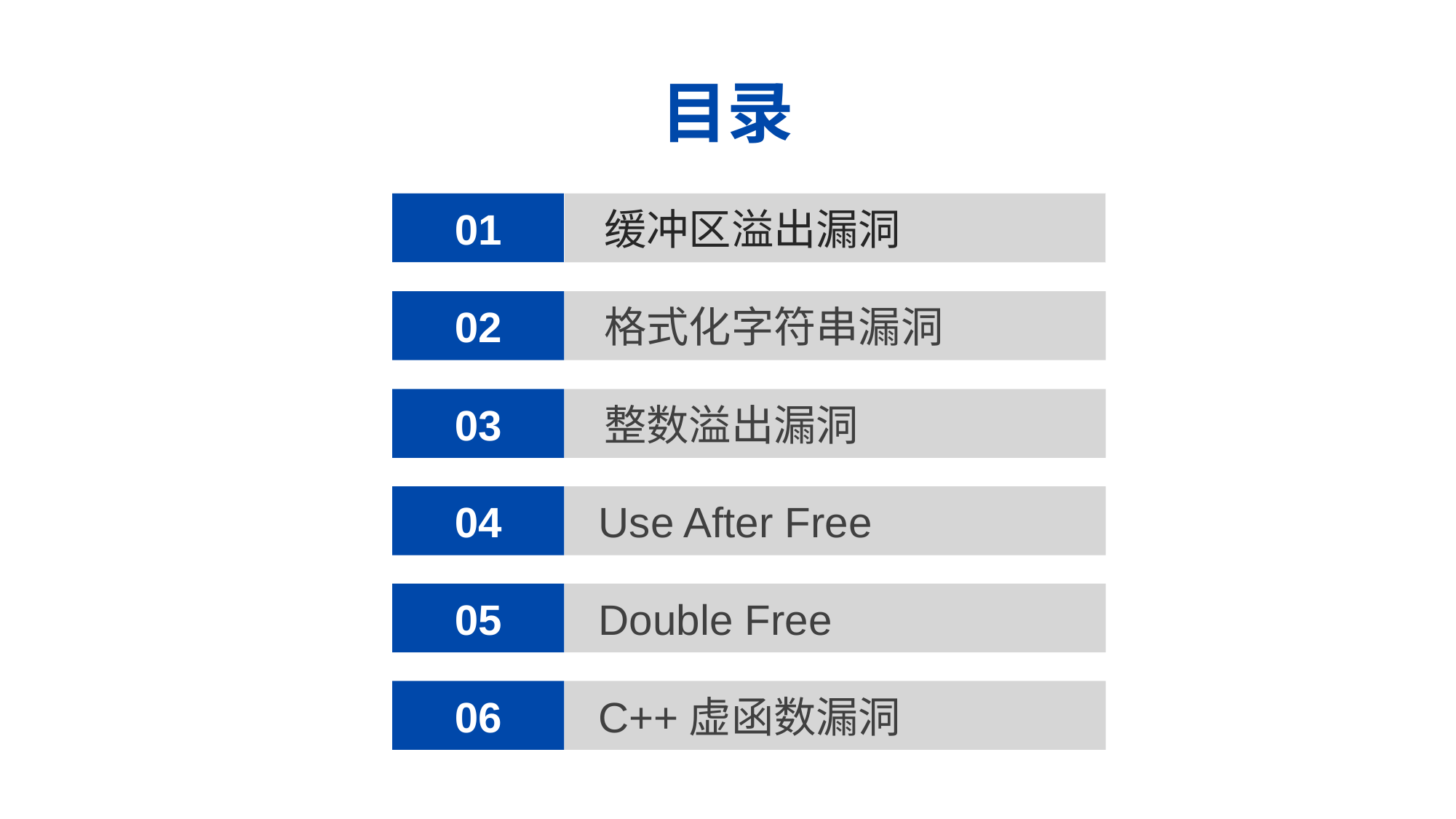

目录
01
  缓冲区溢出漏洞
02
  格式化字符串漏洞
03
  整数溢出漏洞
04
  Use After Free
05
  Double Free
06
  C++虚函数漏洞